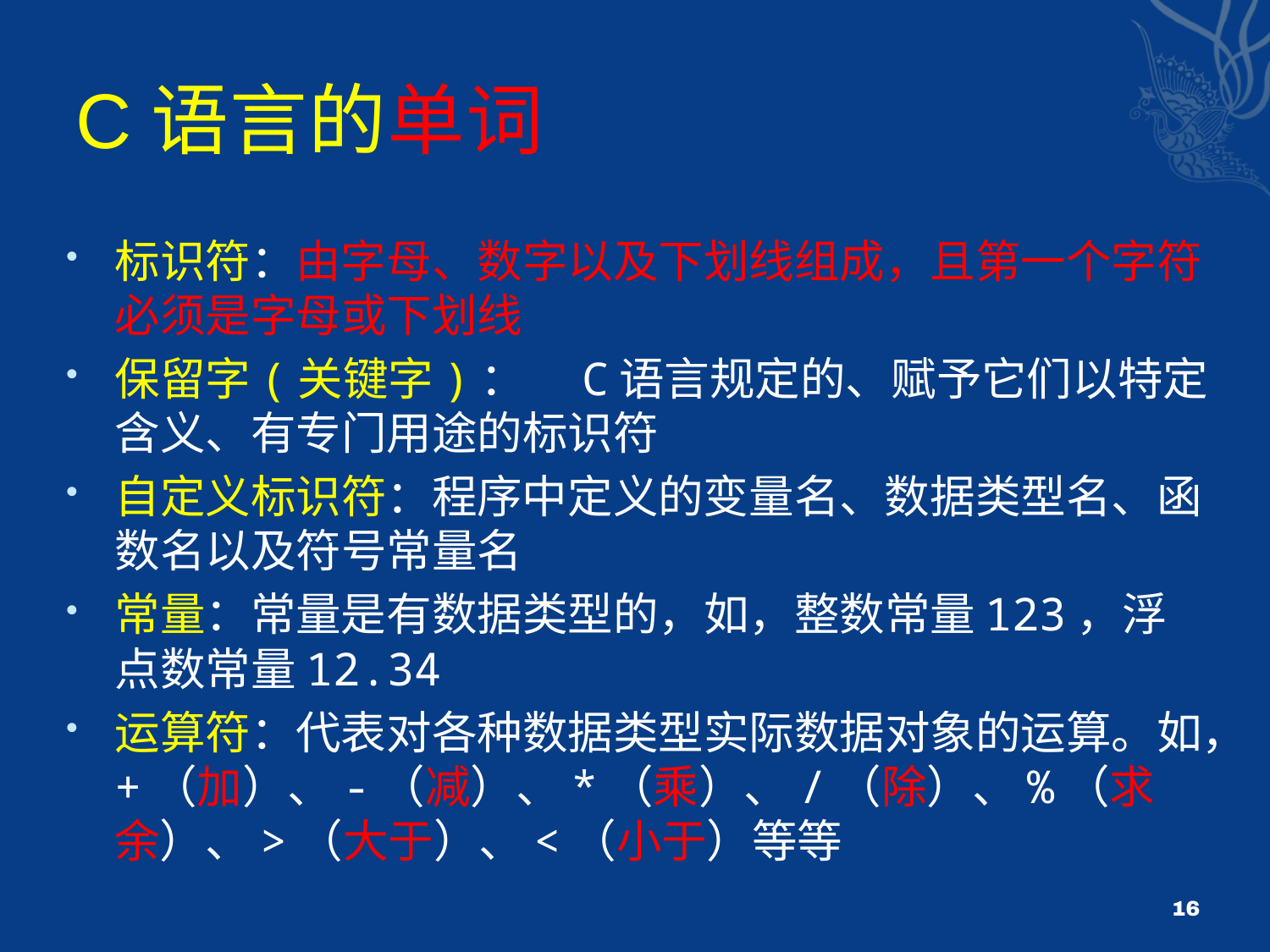

# C语言的单词
标识符：由字母、数字以及下划线组成，且第一个字符必须是字母或下划线
保留字(关键字)：	C语言规定的、赋予它们以特定含义、有专门用途的标识符
自定义标识符：程序中定义的变量名、数据类型名、函数名以及符号常量名
常量：常量是有数据类型的，如，整数常量123，浮点数常量12.34
运算符：代表对各种数据类型实际数据对象的运算。如，+（加）、-（减）、*（乘）、/（除）、%（求余）、>（大于）、<（小于）等等

16